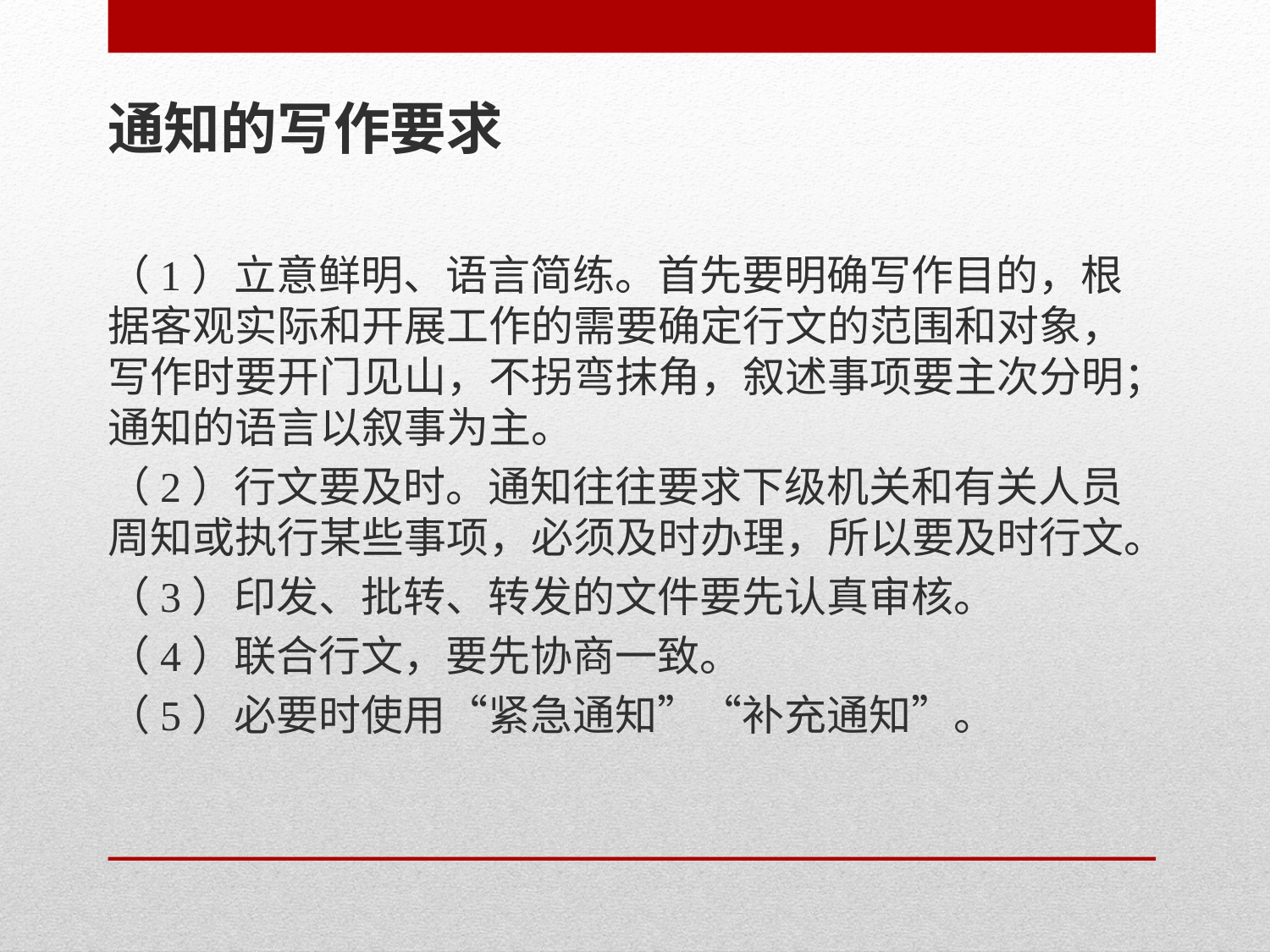

通知的写作要求

（1）立意鲜明、语言简练。首先要明确写作目的，根据客观实际和开展工作的需要确定行文的范围和对象，写作时要开门见山，不拐弯抹角，叙述事项要主次分明；通知的语言以叙事为主。
（2）行文要及时。通知往往要求下级机关和有关人员周知或执行某些事项，必须及时办理，所以要及时行文。
（3）印发、批转、转发的文件要先认真审核。
（4）联合行文，要先协商一致。
（5）必要时使用“紧急通知”“补充通知”。